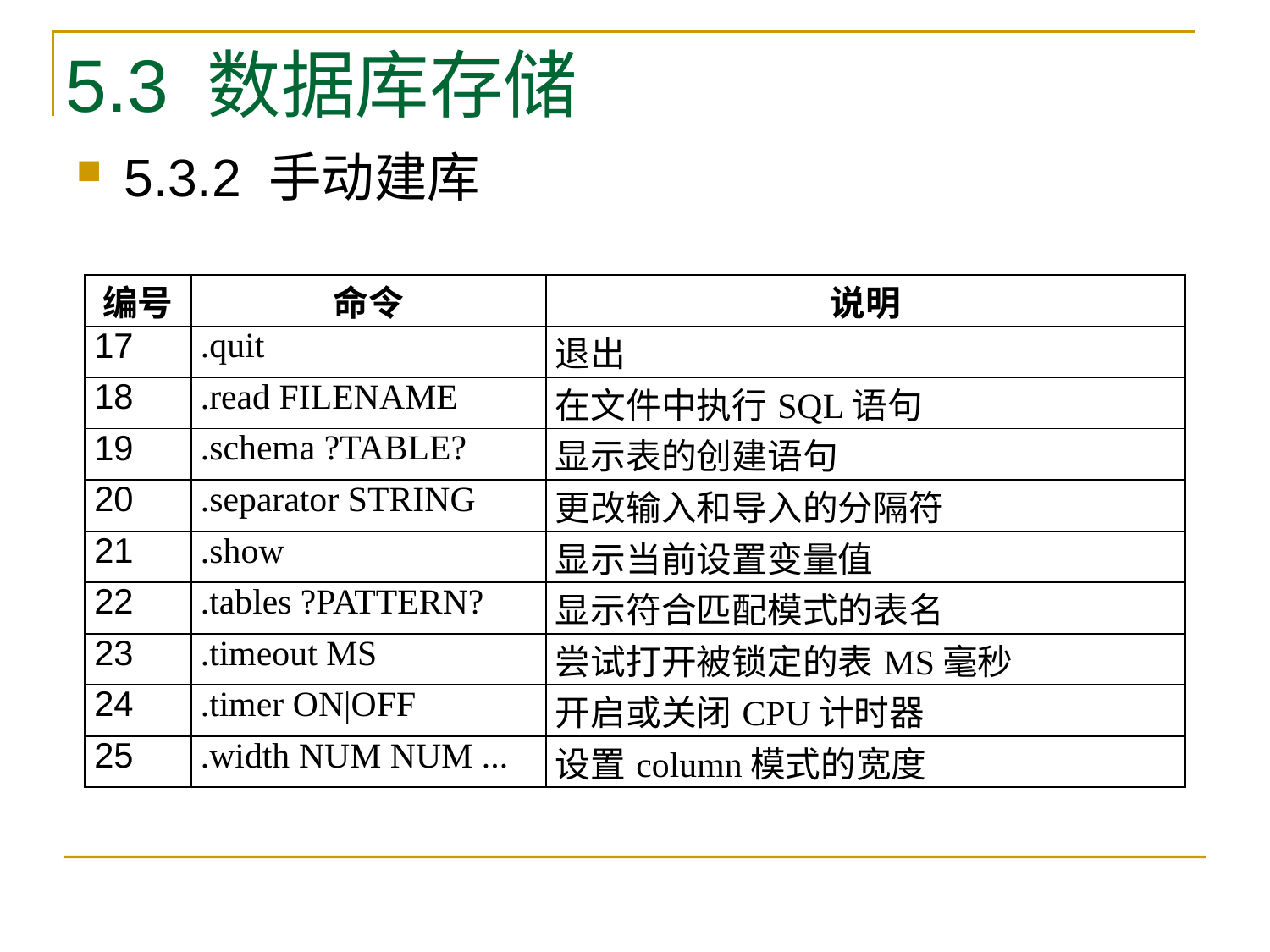

# 5.3 数据库存储
5.3.2 手动建库

| 编号 | 命令 | 说明 |
| --- | --- | --- |
| 17 | .quit | 退出 |
| 18 | .read FILENAME | 在文件中执行SQL语句 |
| 19 | .schema ?TABLE? | 显示表的创建语句 |
| 20 | .separator STRING | 更改输入和导入的分隔符 |
| 21 | .show | 显示当前设置变量值 |
| 22 | .tables ?PATTERN? | 显示符合匹配模式的表名 |
| 23 | .timeout MS | 尝试打开被锁定的表MS毫秒 |
| 24 | .timer ON|OFF | 开启或关闭CPU计时器 |
| 25 | .width NUM NUM ... | 设置column模式的宽度 |